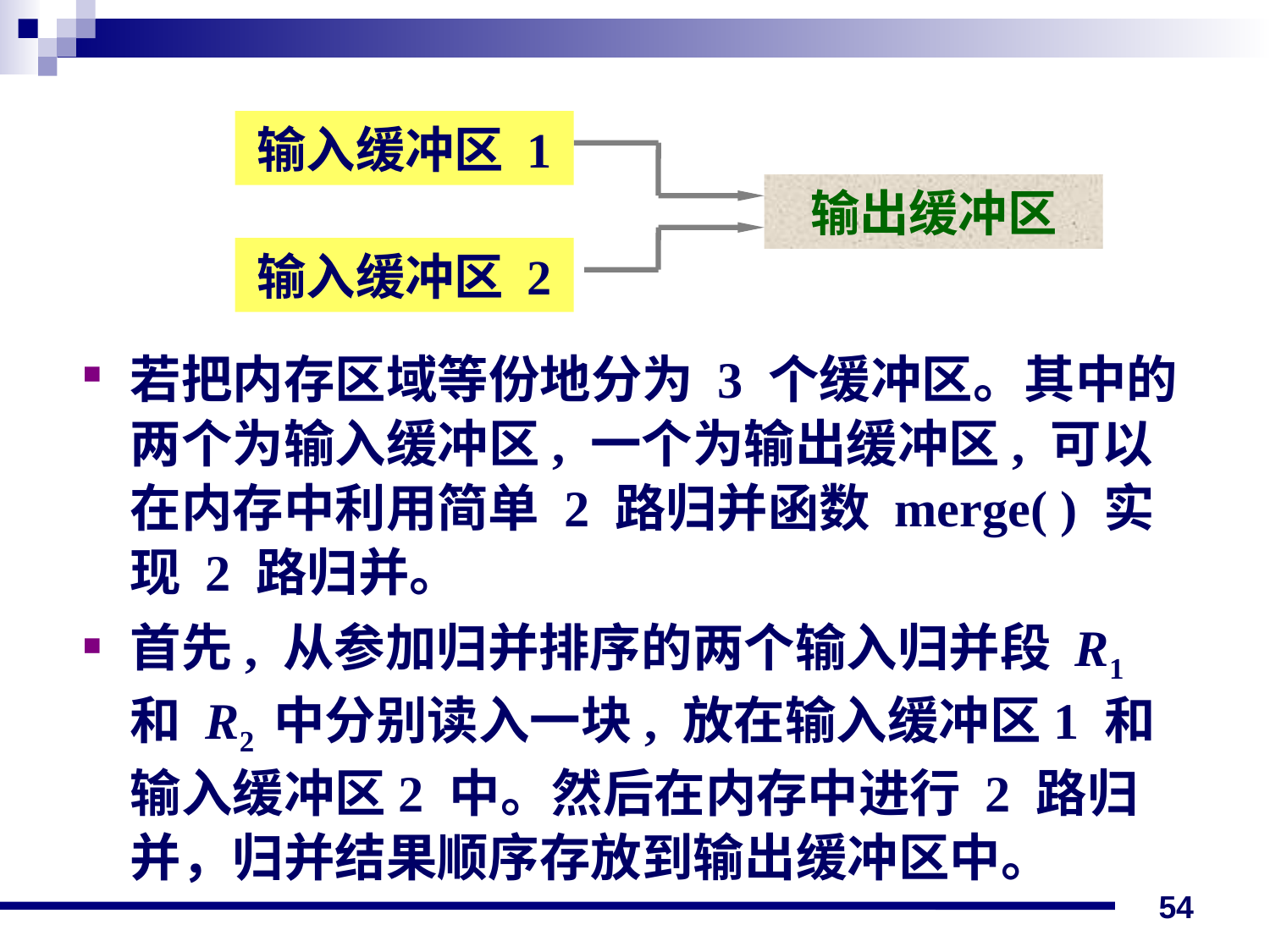

输入缓冲区 1

输出缓冲区

输入缓冲区 2

若把内存区域等份地分为 3 个缓冲区。其中的两个为输入缓冲区, 一个为输出缓冲区, 可以在内存中利用简单 2 路归并函数 merge( ) 实现 2 路归并。
首先, 从参加归并排序的两个输入归并段 R1 和 R2 中分别读入一块, 放在输入缓冲区1 和输入缓冲区2 中。然后在内存中进行 2 路归并，归并结果顺序存放到输出缓冲区中。
54